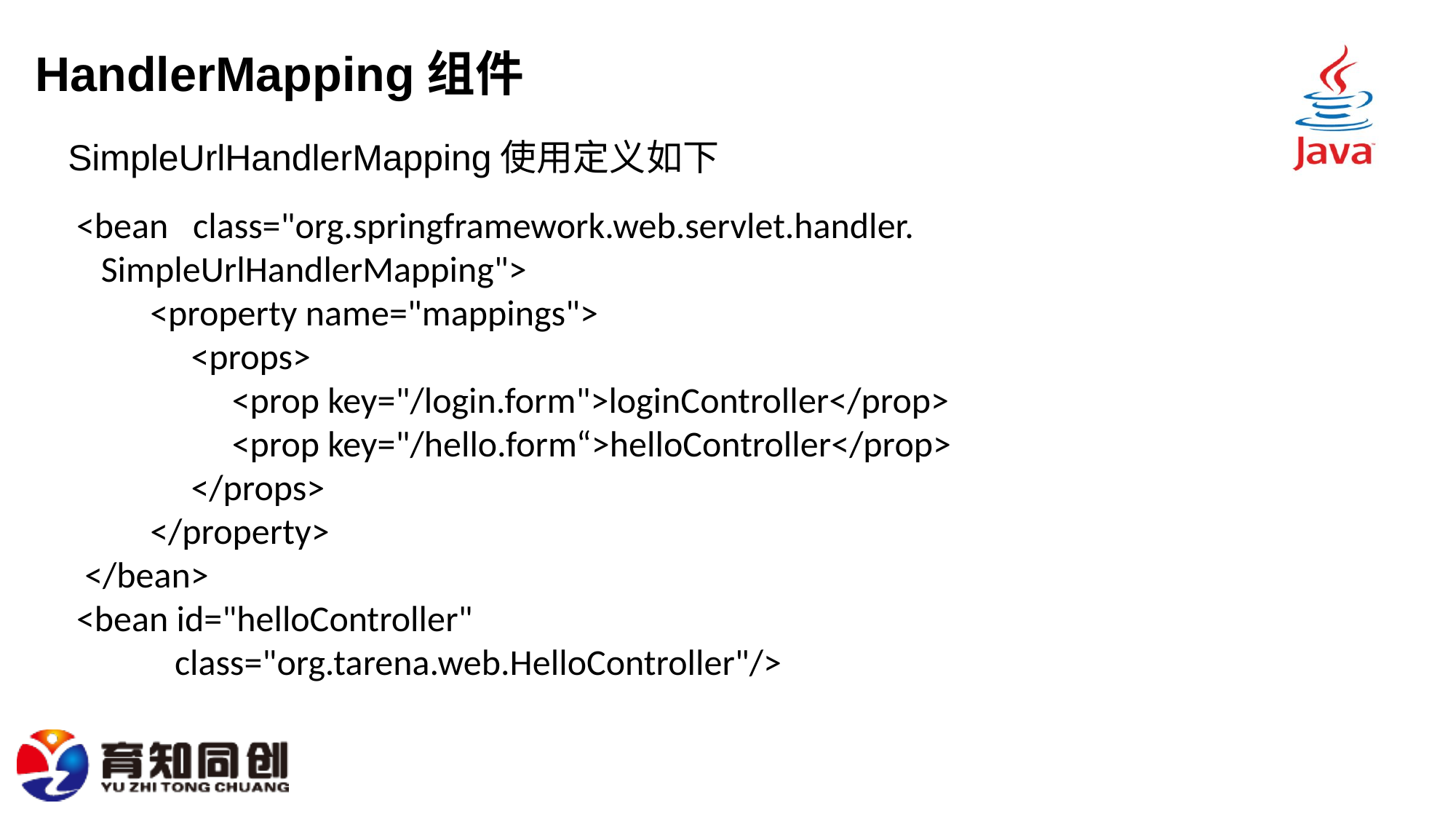

# HandlerMapping组件
SimpleUrlHandlerMapping使用定义如下
<bean   class="org.springframework.web.servlet.handler.
   SimpleUrlHandlerMapping">
         <property name="mappings">
              <props>
                   <prop key="/login.form">loginController</prop>
                   <prop key="/hello.form“>helloController</prop>
              </props>
         </property>
 </bean>
<bean id="helloController"
            class="org.tarena.web.HelloController"/>